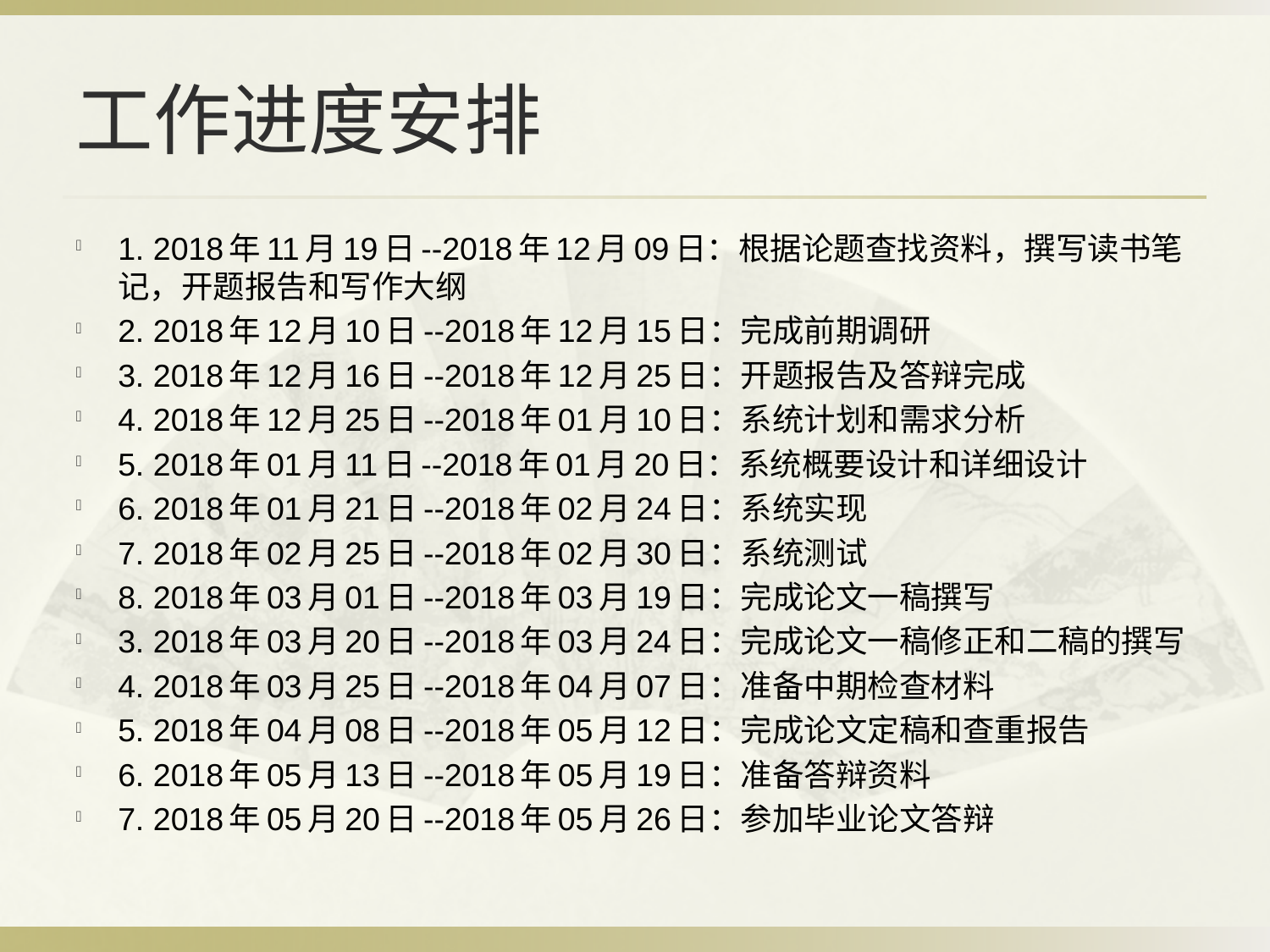

# 工作进度安排
1. 2018年11月19日--2018年12月09日：根据论题查找资料，撰写读书笔记，开题报告和写作大纲
2. 2018年12月10日--2018年12月15日：完成前期调研
3. 2018年12月16日--2018年12月25日：开题报告及答辩完成
4. 2018年12月25日--2018年01月10日：系统计划和需求分析
5. 2018年01月11日--2018年01月20日：系统概要设计和详细设计
6. 2018年01月21日--2018年02月24日：系统实现
7. 2018年02月25日--2018年02月30日：系统测试
8. 2018年03月01日--2018年03月19日：完成论文一稿撰写
3. 2018年03月20日--2018年03月24日：完成论文一稿修正和二稿的撰写
4. 2018年03月25日--2018年04月07日：准备中期检查材料
5. 2018年04月08日--2018年05月12日：完成论文定稿和查重报告
6. 2018年05月13日--2018年05月19日：准备答辩资料
7. 2018年05月20日--2018年05月26日：参加毕业论文答辩